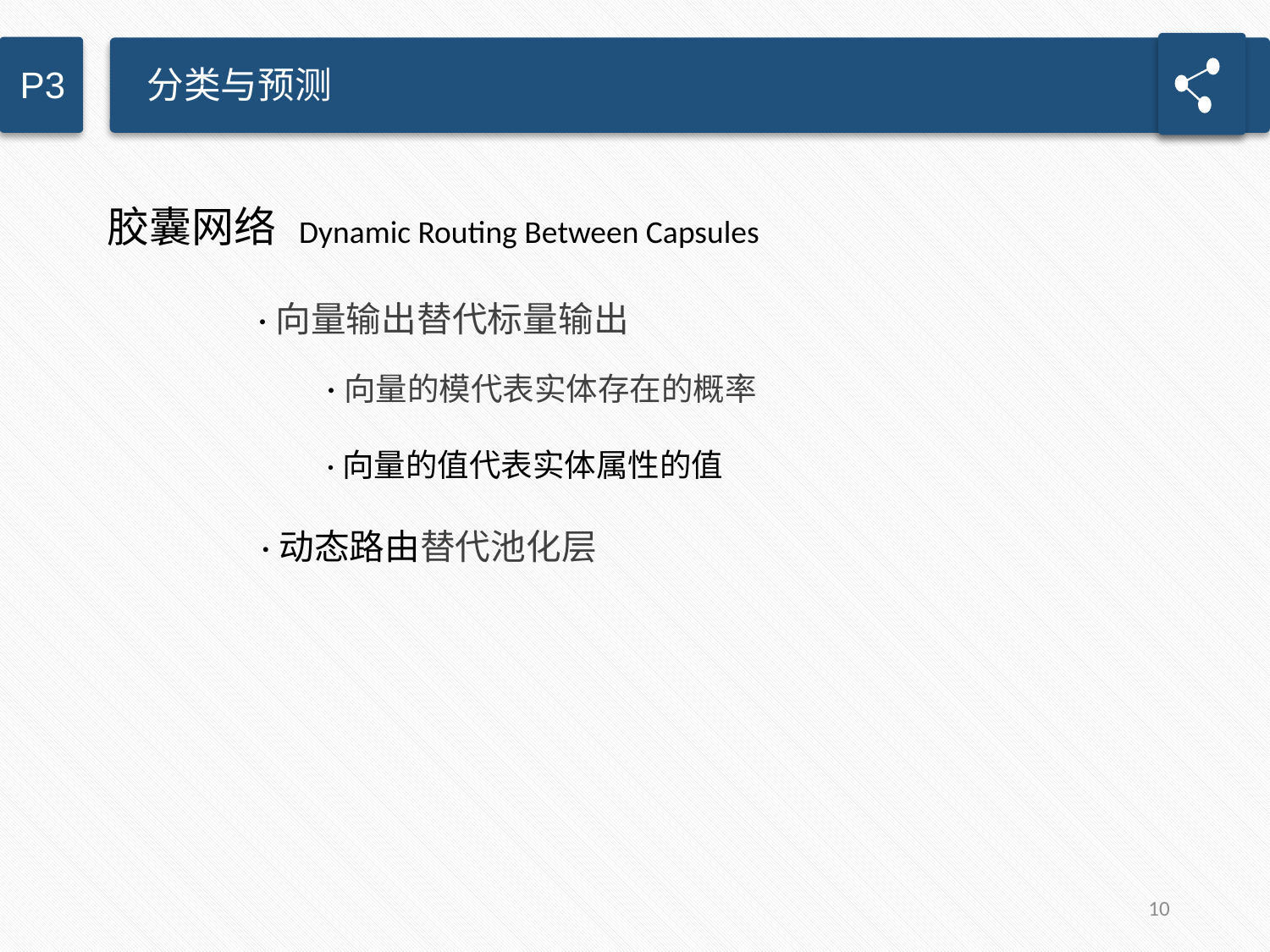

分类与预测
P3
胶囊网络
Dynamic Routing Between Capsules

·向量输出替代标量输出
·向量的模代表实体存在的概率

·向量的值代表实体属性的值
·动态路由替代池化层
10